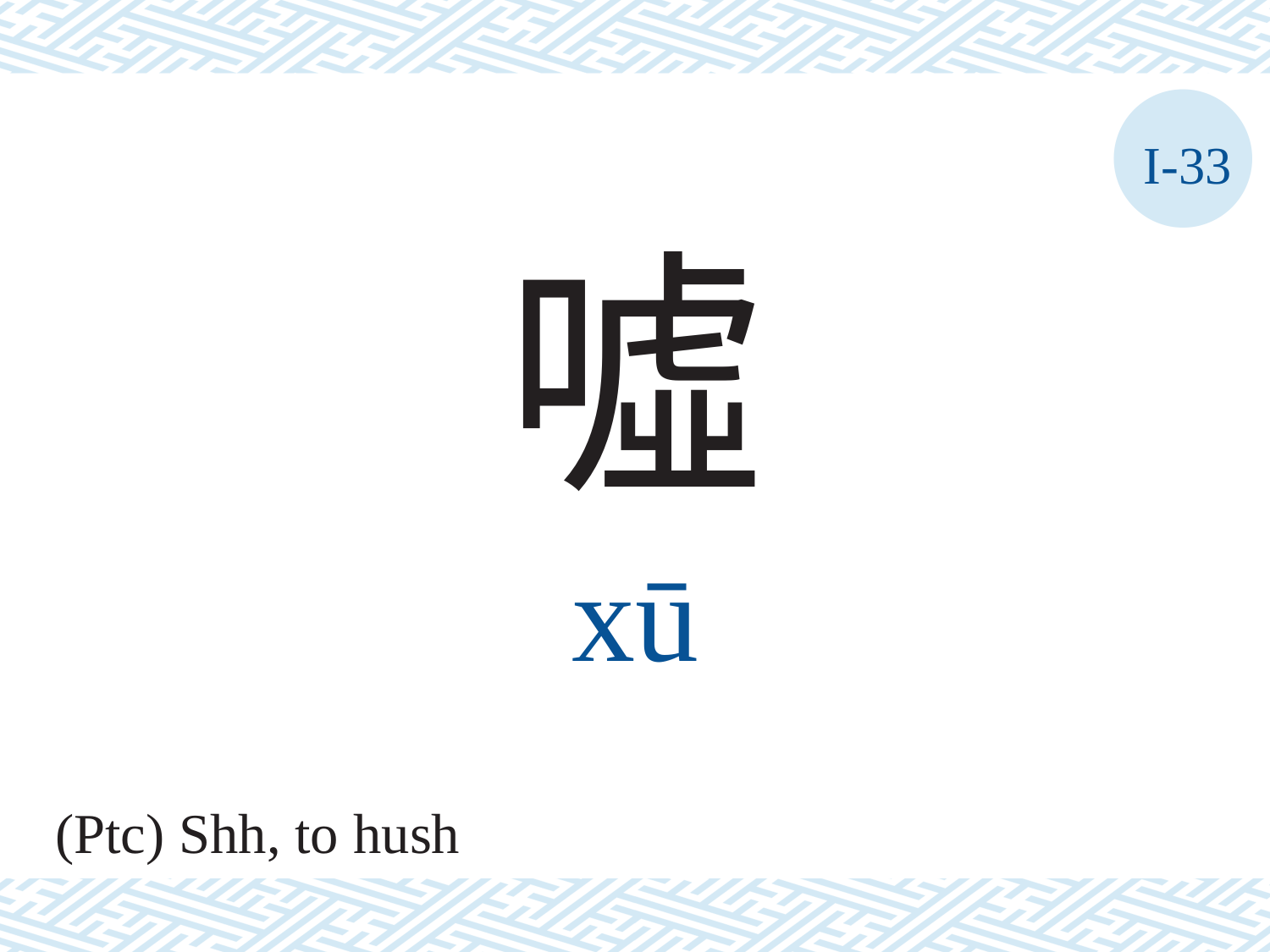

I-33
噓
xū
(Ptc) Shh, to hush